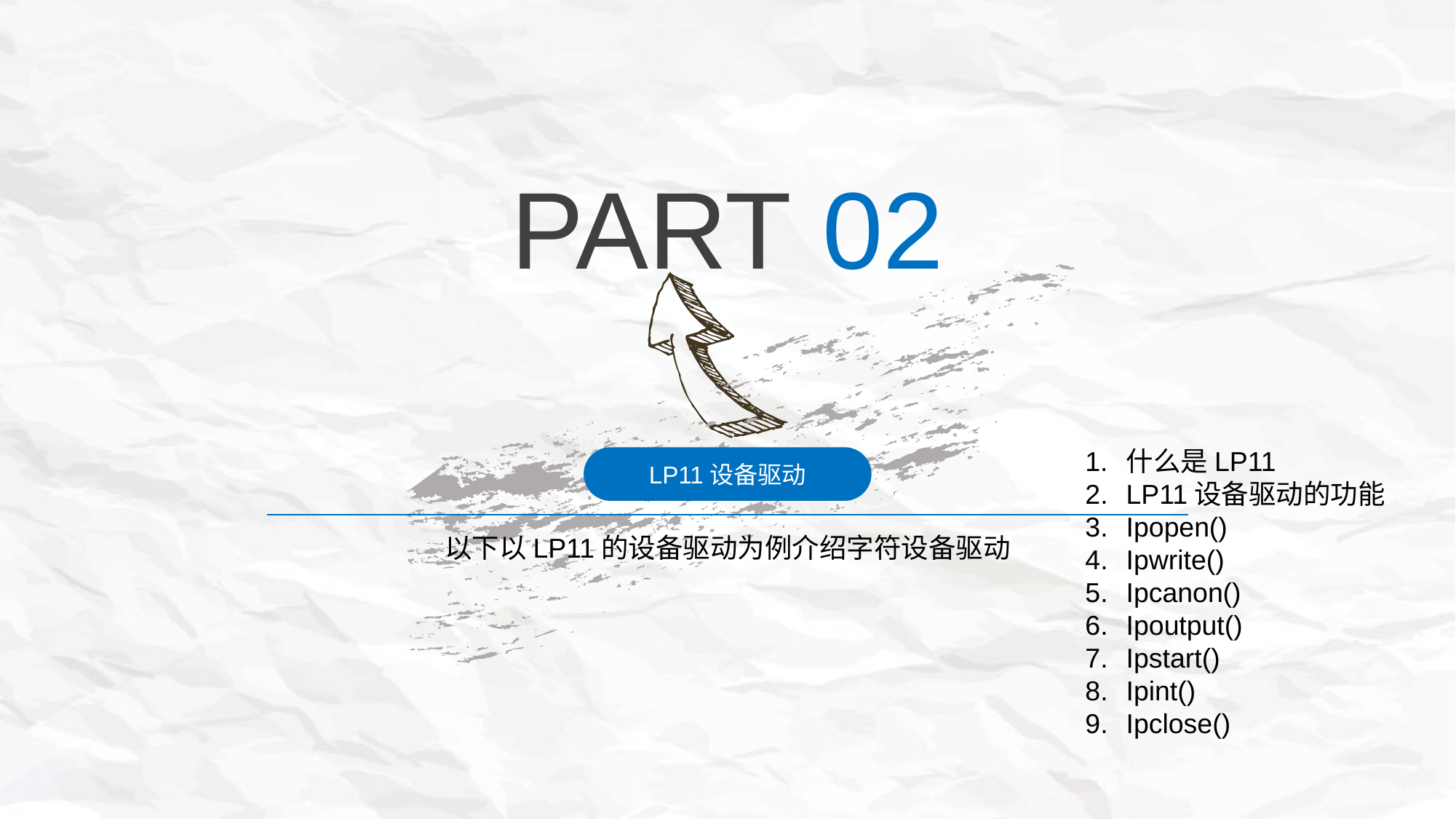

PART 02

什么是LP11
LP11设备驱动的功能
Ipopen()
Ipwrite()
Ipcanon()
Ipoutput()
Ipstart()
Ipint()
Ipclose()
LP11设备驱动
以下以LP11的设备驱动为例介绍字符设备驱动